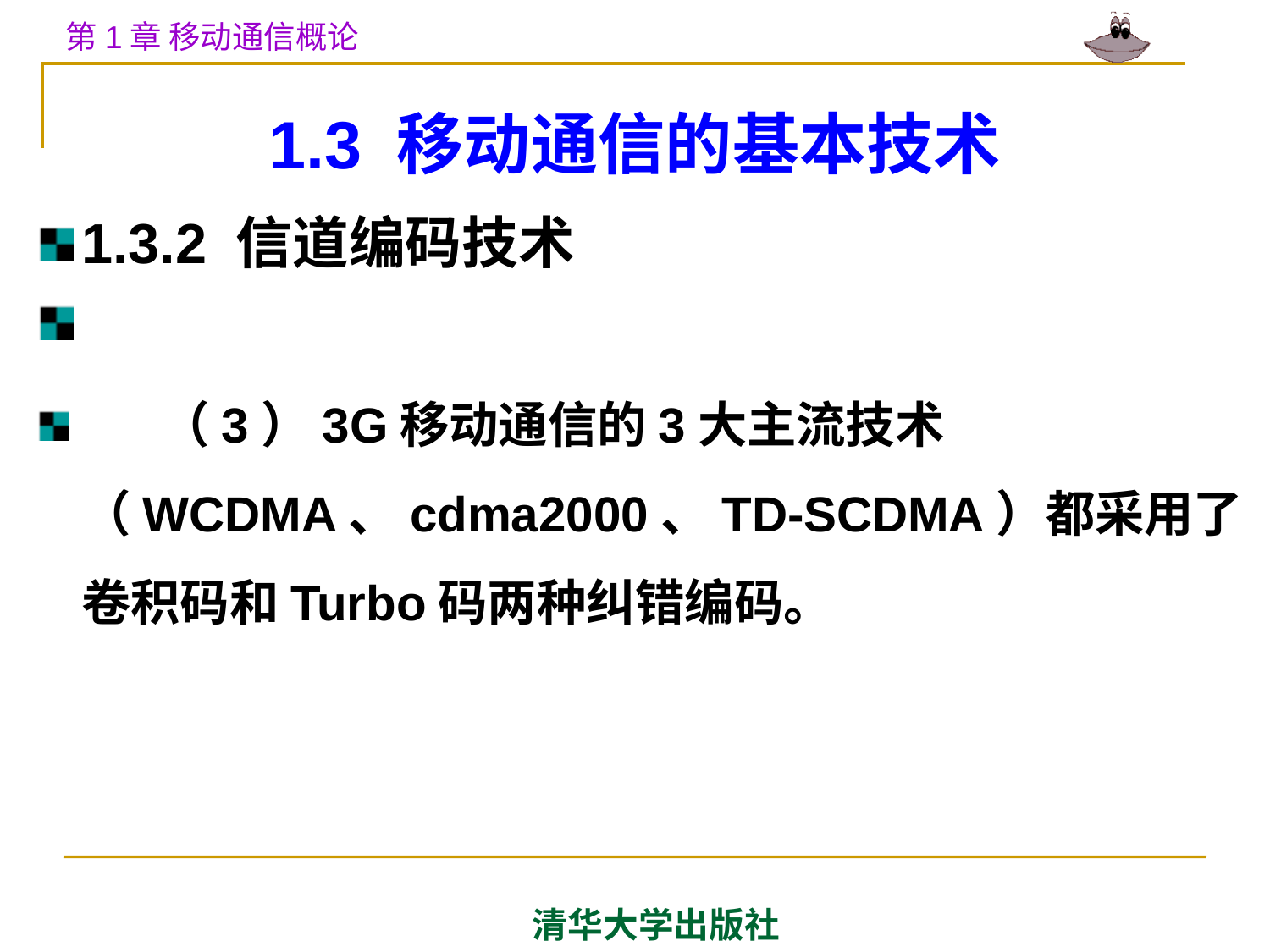

# 1.3 移动通信的基本技术
1.3.2 信道编码技术

      （3）3G移动通信的3大主流技术（WCDMA、cdma2000、TD-SCDMA）都采用了卷积码和Turbo码两种纠错编码。